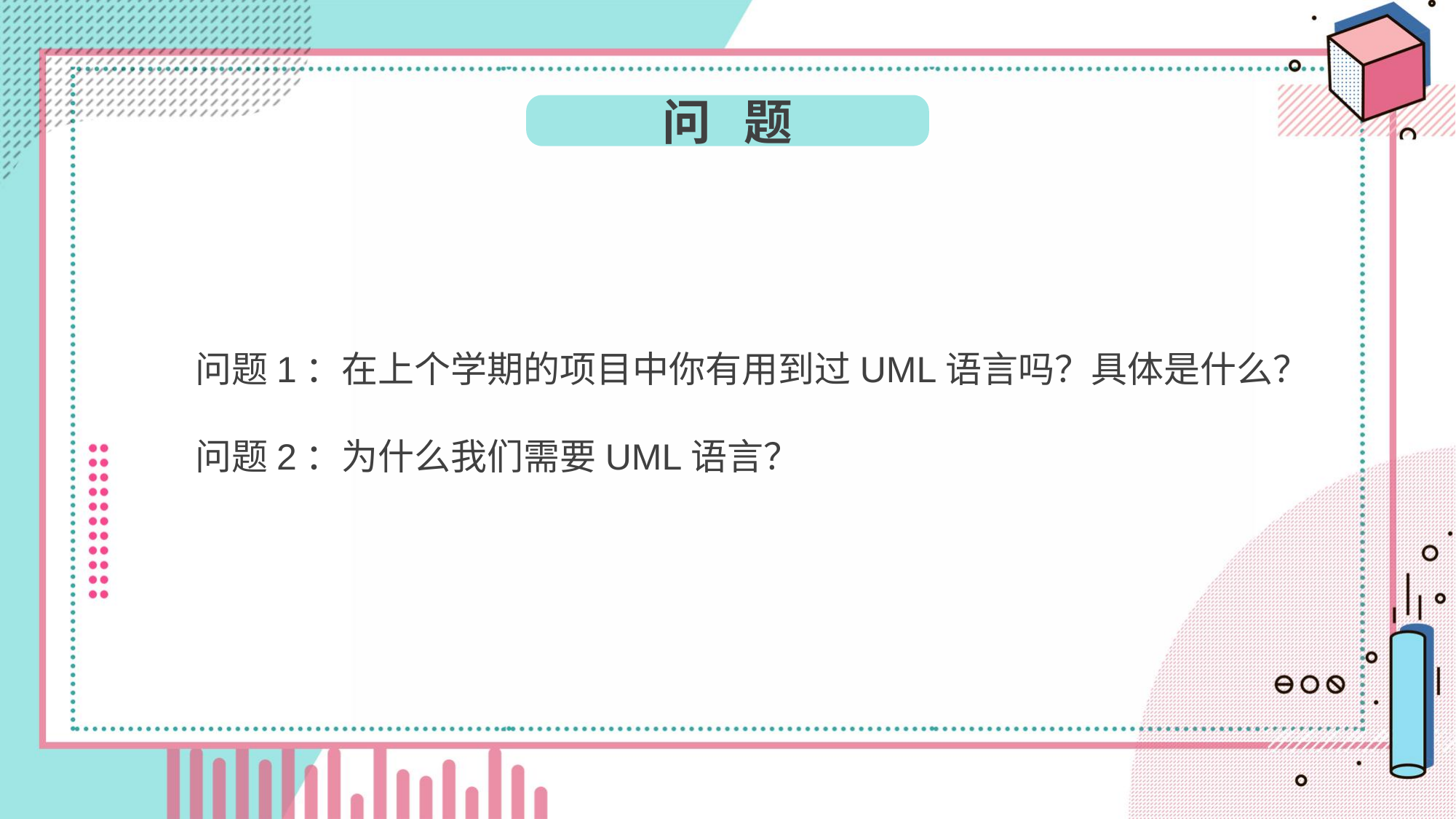

问   题
问题1：在上个学期的项目中你有用到过UML语言吗？具体是什么？
问题2：为什么我们需要UML语言？